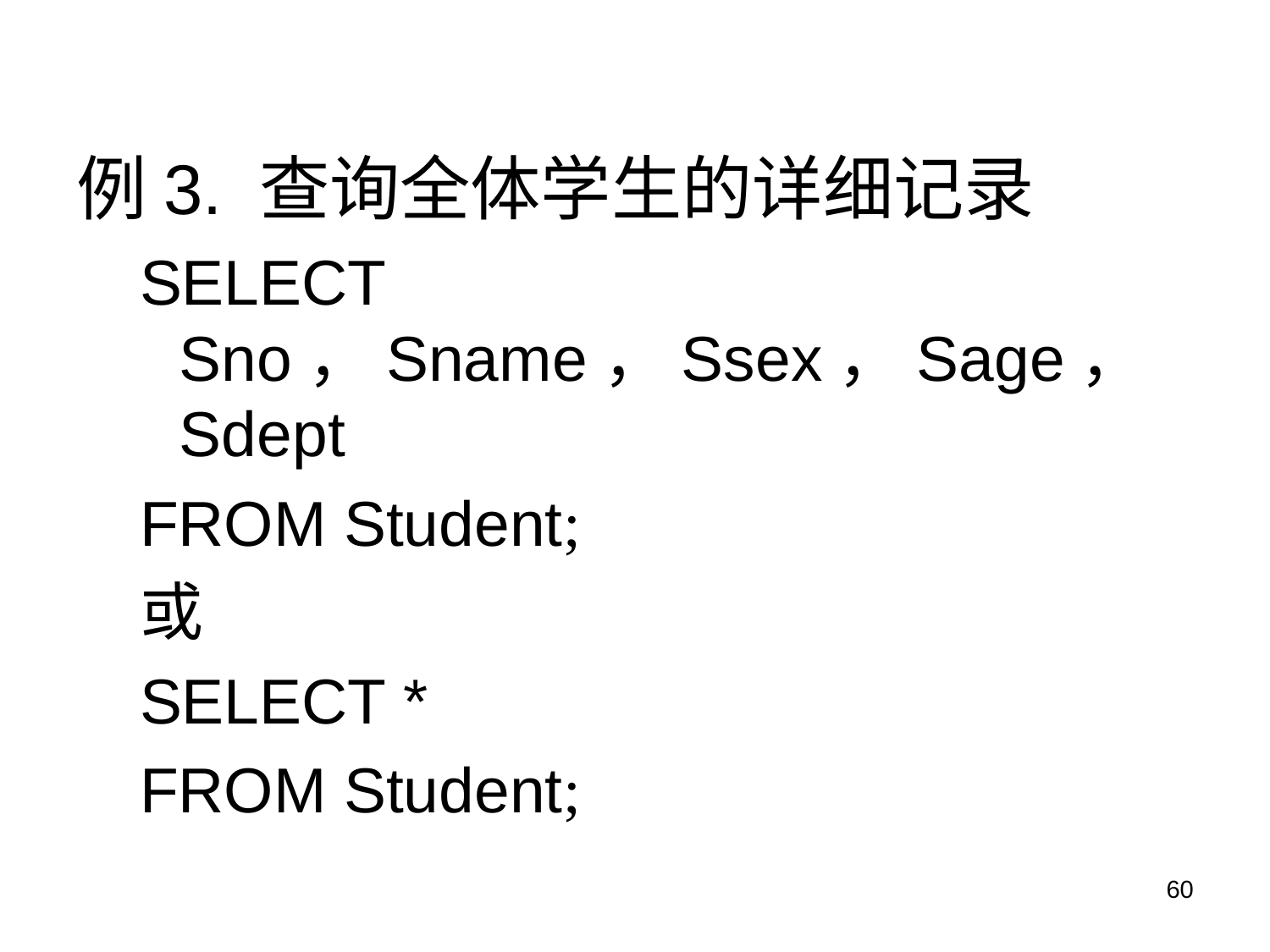

例3. 查询全体学生的详细记录
SELECT Sno，Sname，Ssex，Sage，Sdept
FROM Student;
或
SELECT *
FROM Student;

60